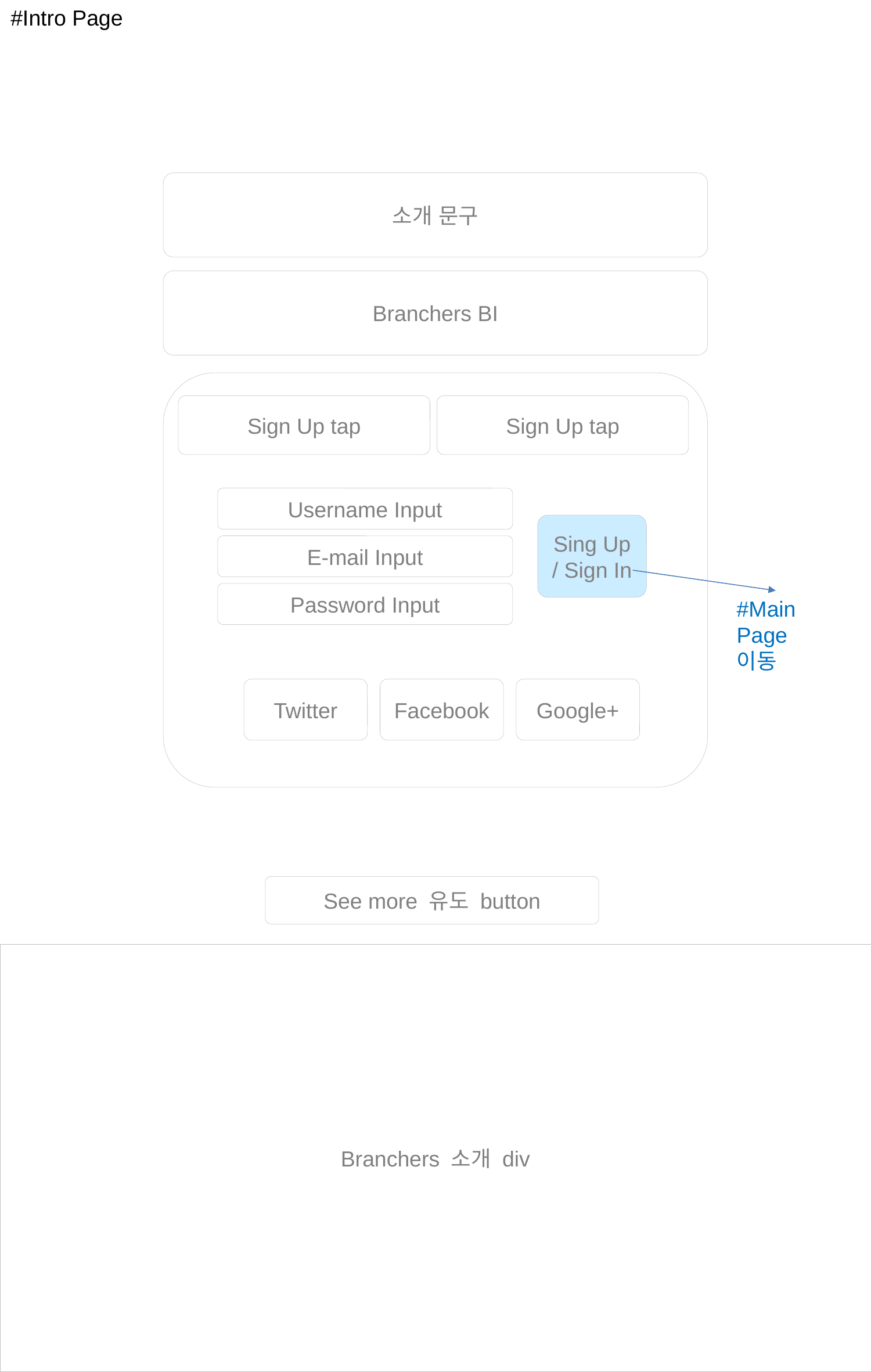

#Intro Page
소개 문구
Branchers BI

Sign Up tap
Sign Up tap
Username Input
Sing Up
/ Sign In
E-mail Input
Password Input
#Main Page이동
Twitter
Facebook
Google+
See more 유도 button
Branchers 소개 div